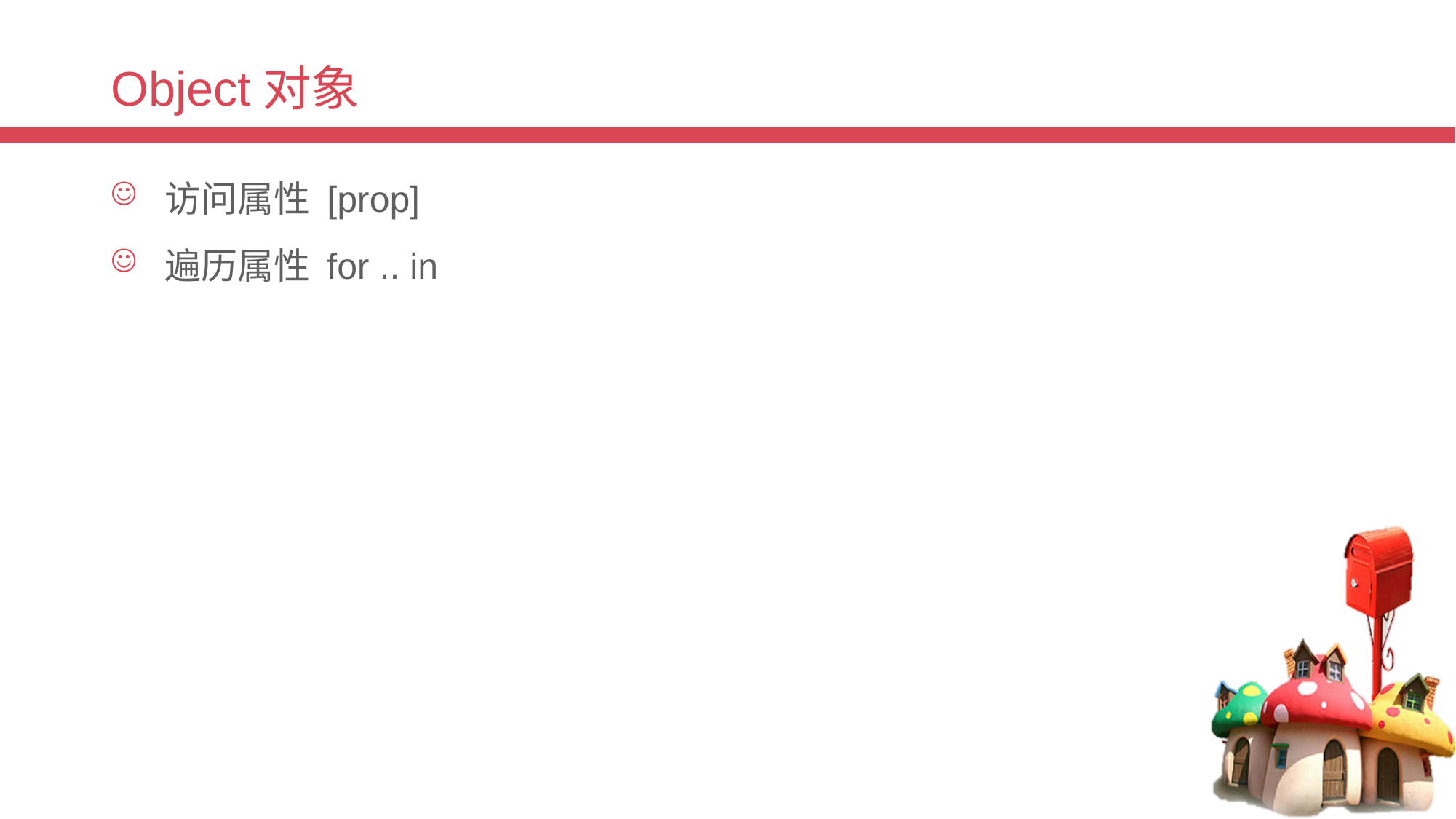

# Object对象
访问属性 [prop]
遍历属性 for .. in